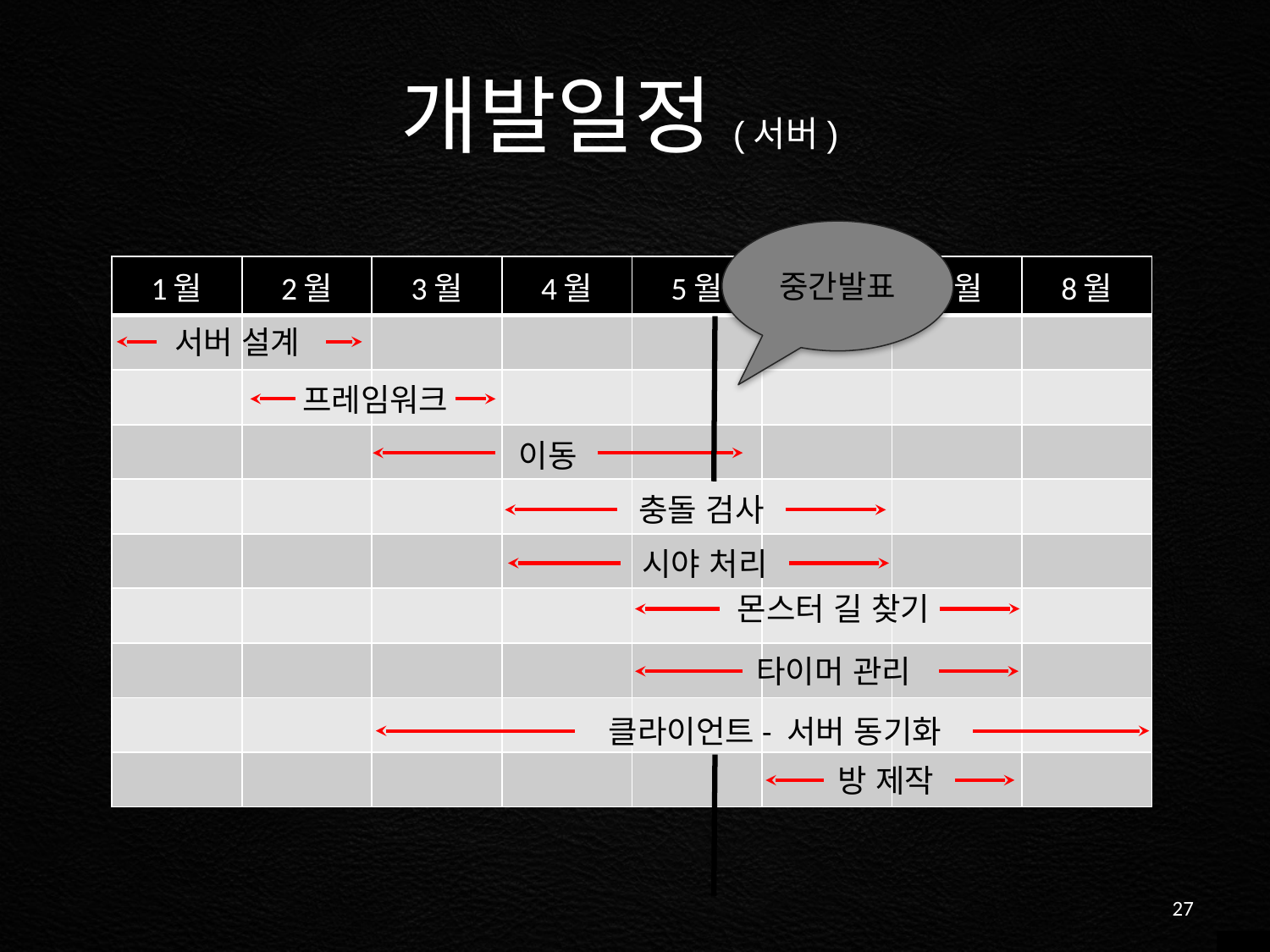

개발일정(서버)

중간발표
| 1월 | 2월 | 3월 | 4월 | 5월 | 6월 | 7월 | 8월 |
| --- | --- | --- | --- | --- | --- | --- | --- |
|  |  |  |  |  |  |  |  |
|  |  |  |  |  |  |  |  |
|  |  |  |  |  |  |  |  |
|  |  |  |  |  |  |  |  |
|  |  |  |  |  |  |  |  |
|  |  |  |  |  |  |  |  |
|  |  |  |  |  |  |  |  |
|  |  |  |  |  |  |  |  |
|  |  |  |  |  |  |  |  |
서버 설계
프레임워크
이동
충돌 검사
시야 처리
몬스터 길 찾기
타이머 관리
클라이언트- 서버 동기화
방 제작
27